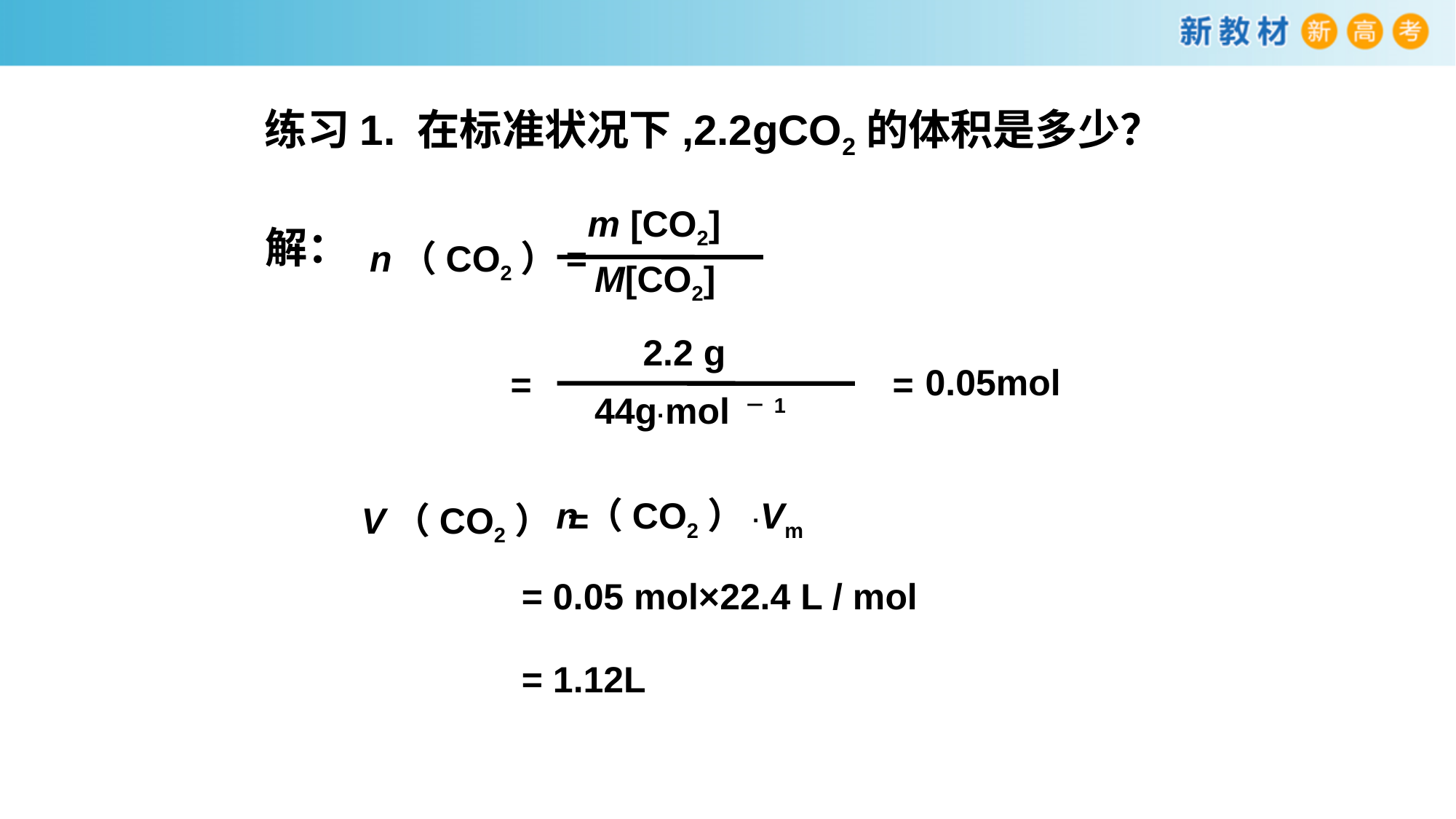

练习1. 在标准状况下,2.2gCO2的体积是多少？
m [CO2]
n（CO2）=
M[CO2]

解：
2.2 g
=
44g·mol －1

0.05mol
=
n（CO2）·Vm
V（CO2） =
= 0.05 mol×22.4 L / mol
= 1.12L